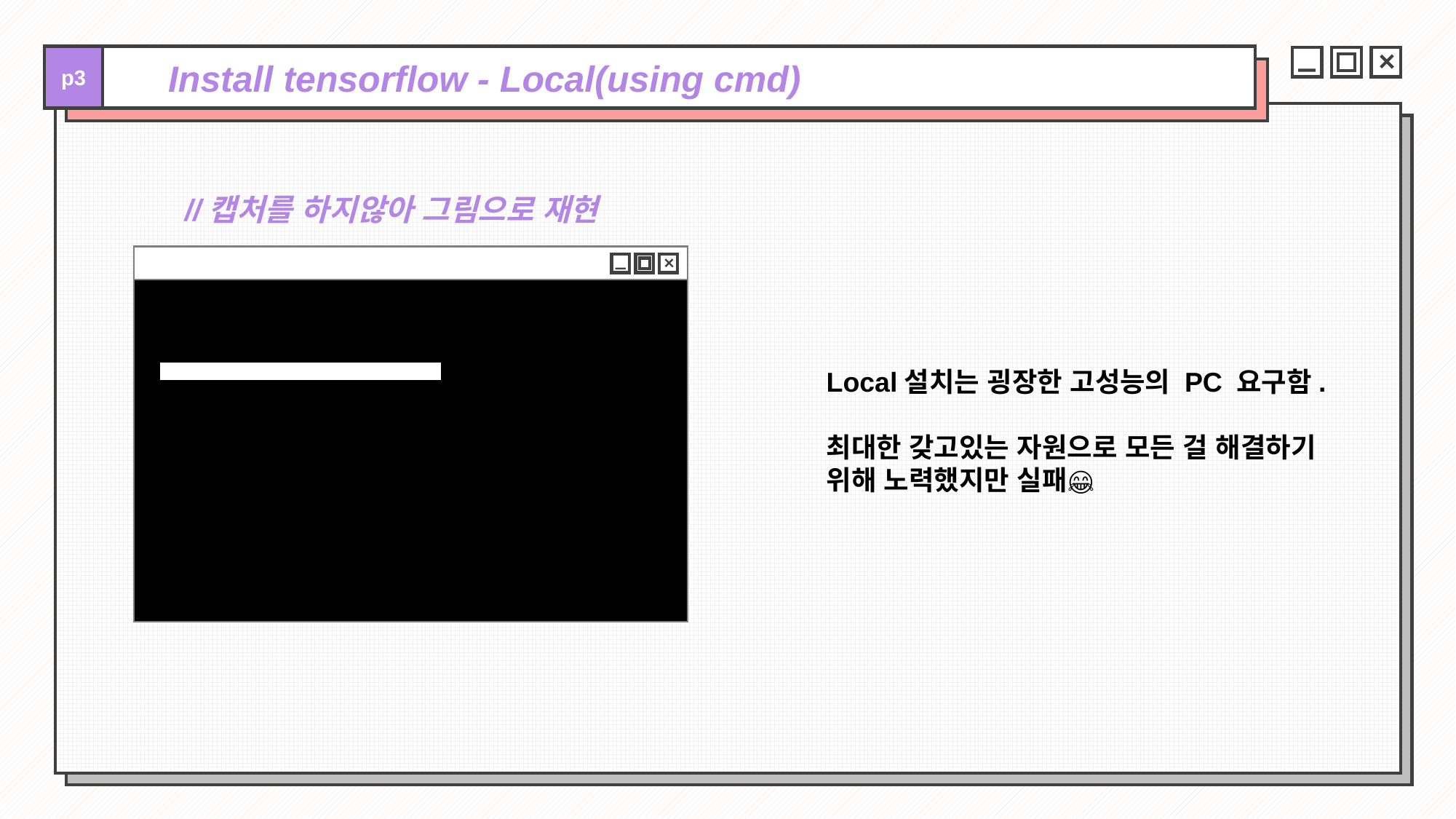

p3
Install tensorflow - Local(using cmd)

//캡처를 하지않아 그림으로 재현

C:\Windows\system32>pip install tensorflow-gpu
Local설치는 굉장한 고성능의 PC 요구함.

최대한 갖고있는 자원으로 모든 걸 해결하기 위해 노력했지만 실패😂

Adsfasfasdfdsfsdf Error!
Asdfdsggfhhjkjuyjk Error!
	.
	.
	.
	.